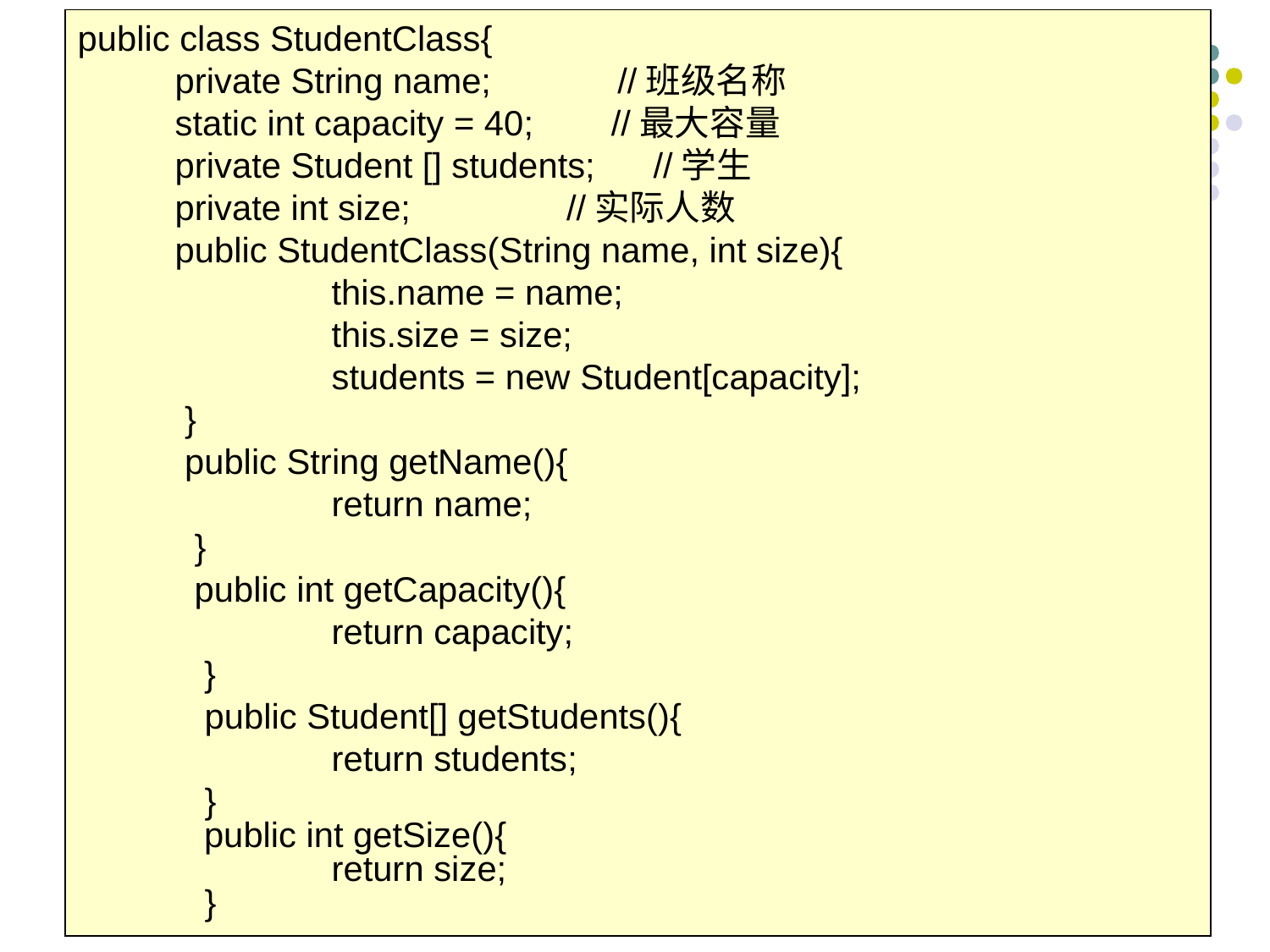

public class StudentClass{
          private String name;             //班级名称
          static int capacity = 40;        //最大容量
          private Student [] students;      //学生
          private int size;                //实际人数
          public StudentClass(String name, int size){
		this.name = name;
		this.size = size;
		students = new Student[capacity];
           }
           public String getName(){
		return name;
            }
            public int getCapacity(){
		return capacity;
             }
	public Student[] getStudents(){
		return students;
	}
             public int getSize(){
		return size;
	}

#